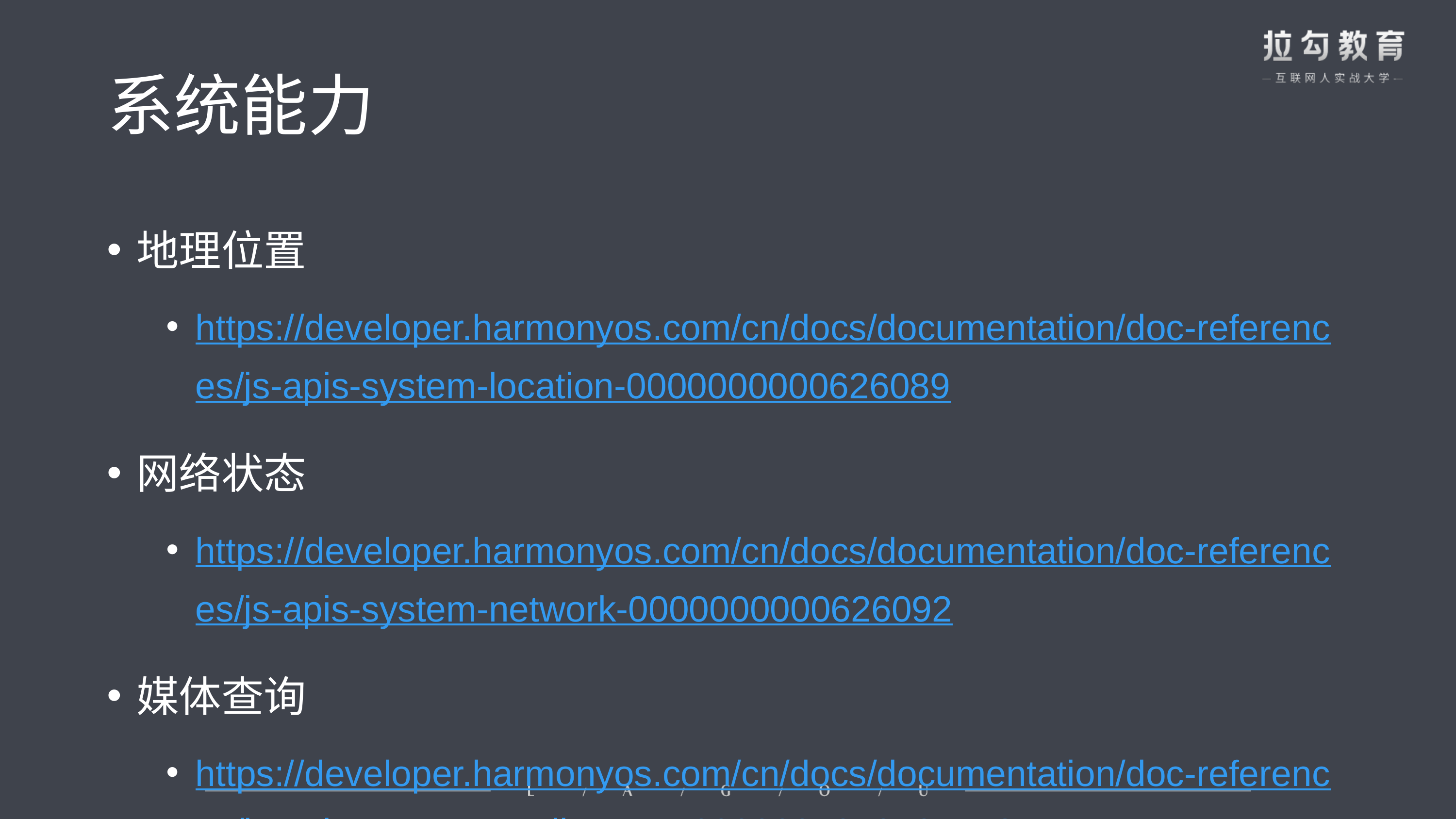

# 系统能力
地理位置
https://developer.harmonyos.com/cn/docs/documentation/doc-references/js-apis-system-location-0000000000626089
网络状态
https://developer.harmonyos.com/cn/docs/documentation/doc-references/js-apis-system-network-0000000000626092
媒体查询
https://developer.harmonyos.com/cn/docs/documentation/doc-references/js-apis-system-mediaquery-0000001050104543